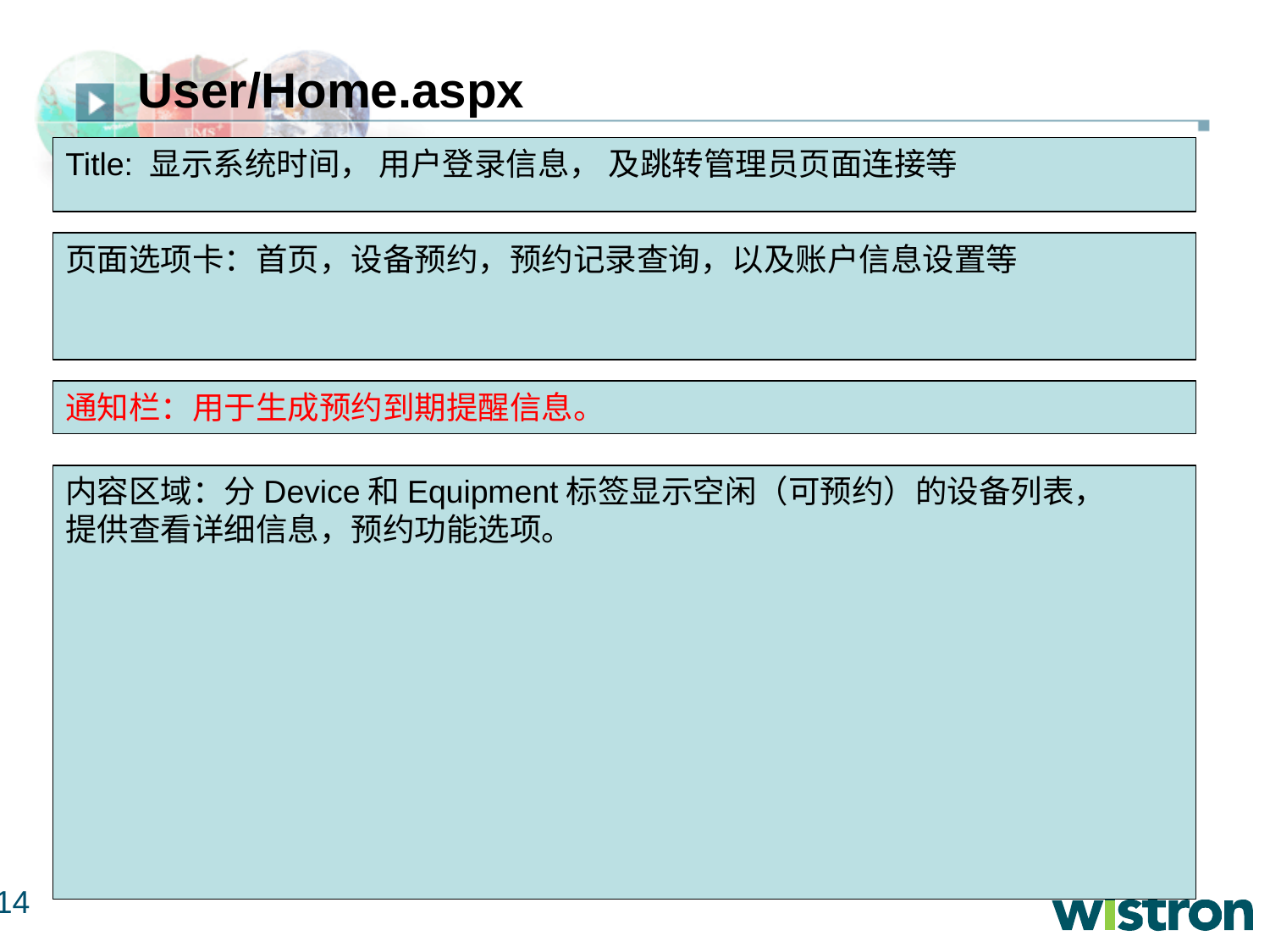

# User/Home.aspx
Title: 显示系统时间， 用户登录信息， 及跳转管理员页面连接等
页面选项卡：首页，设备预约，预约记录查询，以及账户信息设置等
通知栏：用于生成预约到期提醒信息。
内容区域：分Device和Equipment标签显示空闲（可预约）的设备列表，
提供查看详细信息，预约功能选项。